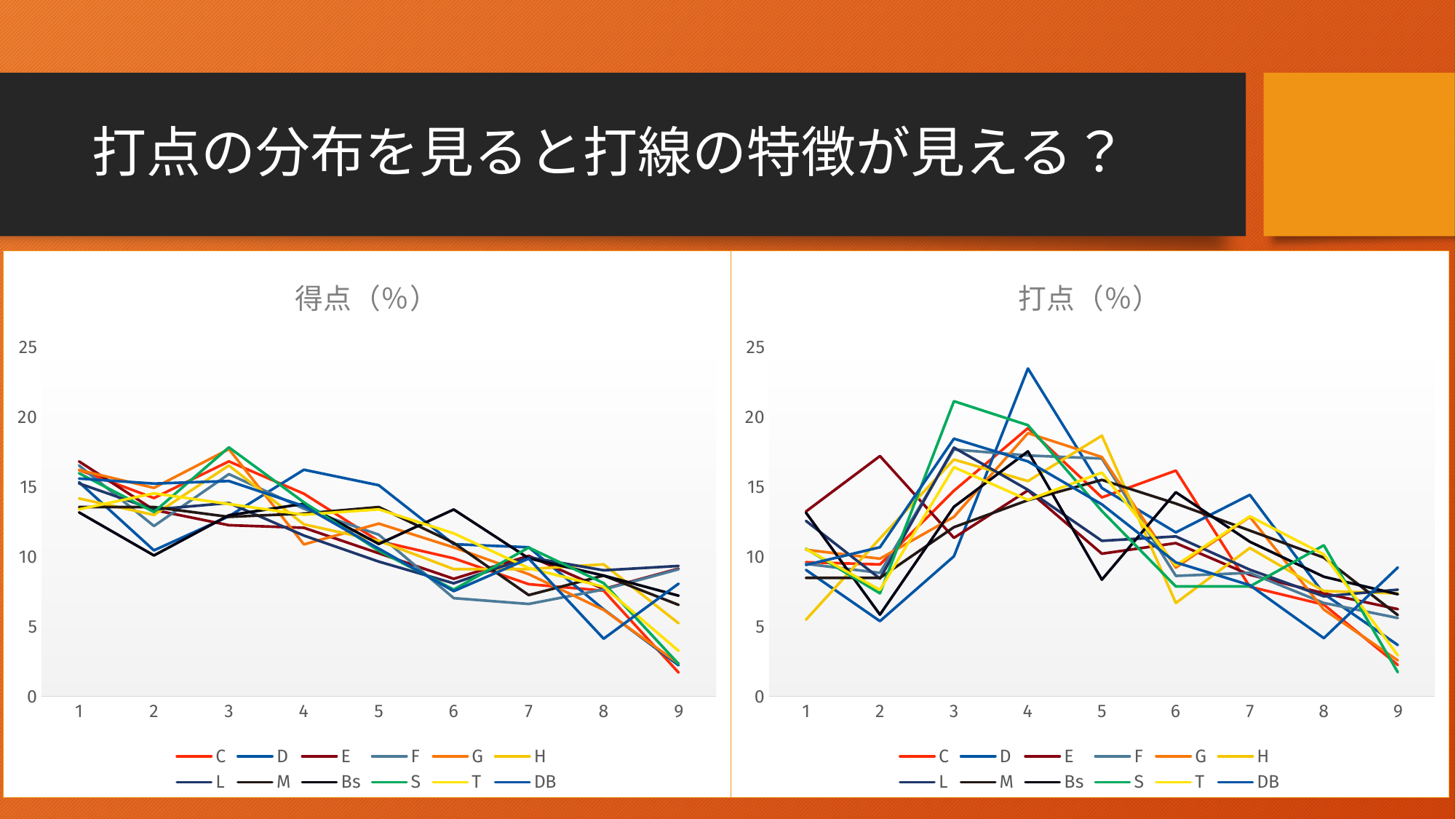

# 打点の分布を見ると打線の特徴が見える？

### Chart: 打点（％）

| Category | C | D | E | F | G | H | L | M | Bs | S | T | DB |
|---|---|---|---|---|---|---|---|---|---|---|---|---|

### Chart: 得点（％）

| Category | C | D | E | F | G | H | L | M | Bs | S | T | DB |
|---|---|---|---|---|---|---|---|---|---|---|---|---|